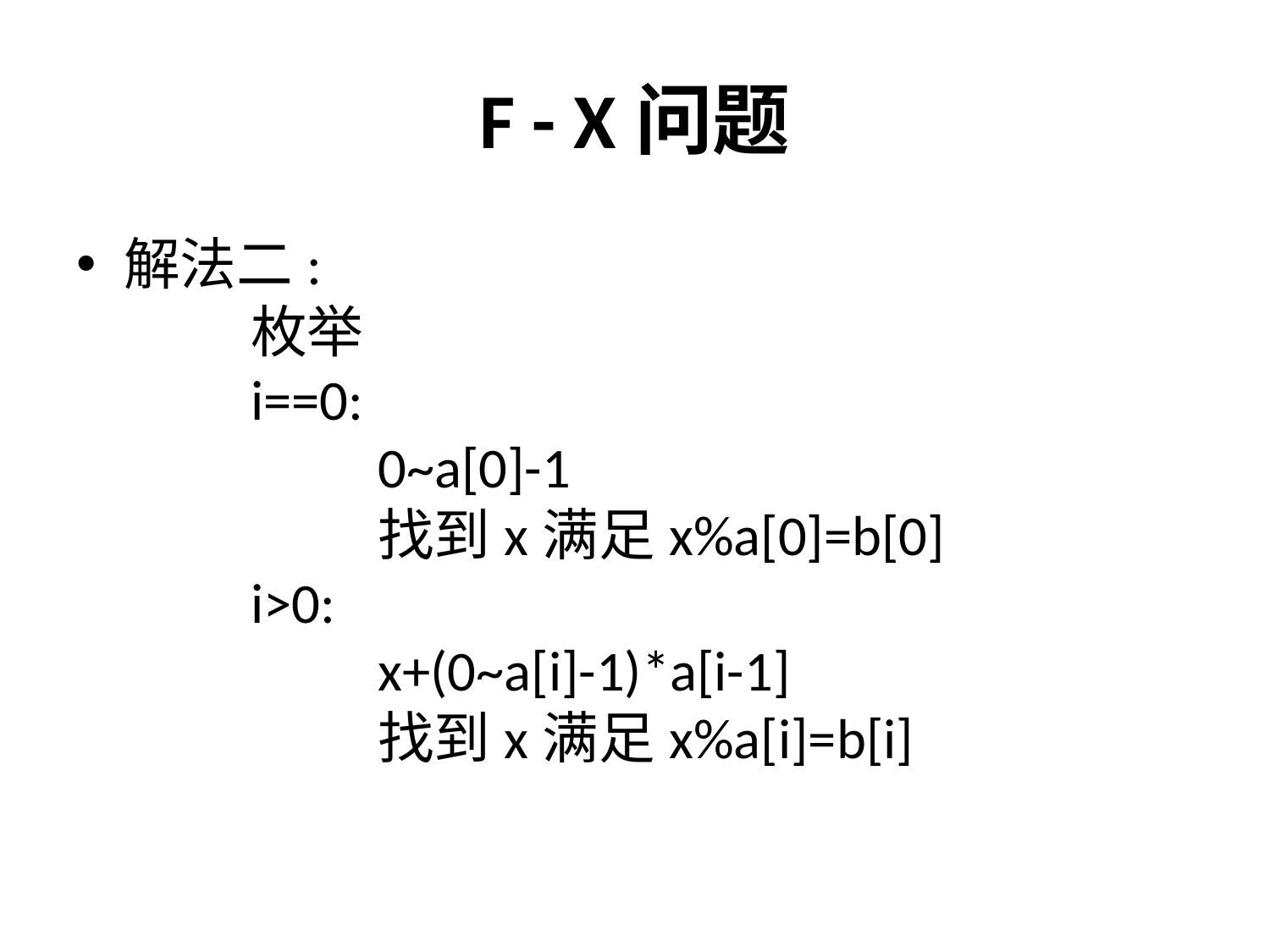

# F - X问题
解法二:
	枚举
	i==0:
		0~a[0]-1
		找到x满足x%a[0]=b[0]
	i>0:
		x+(0~a[i]-1)*a[i-1]
		找到x满足x%a[i]=b[i]